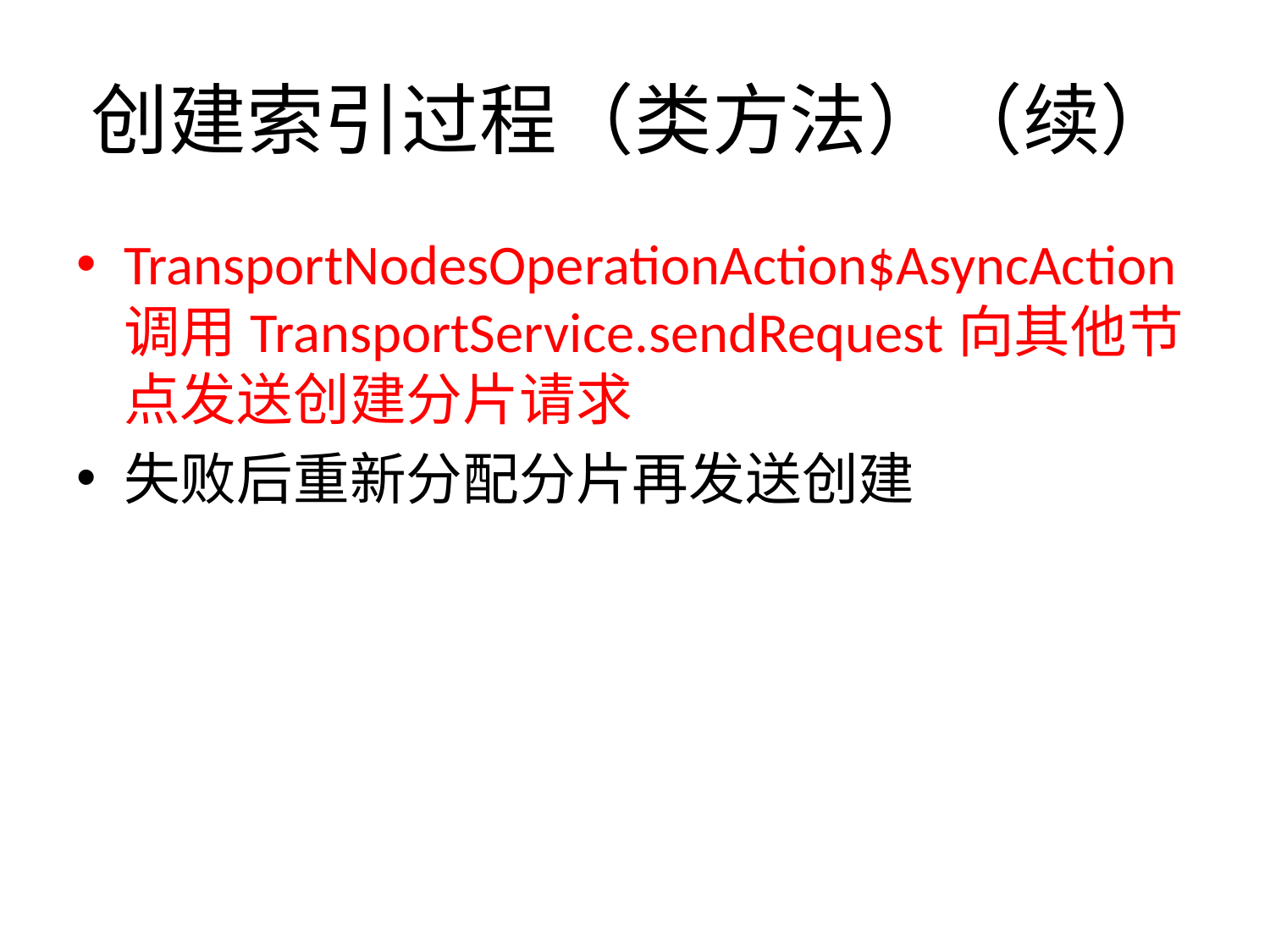

# 创建索引过程（类方法）（续）
TransportNodesOperationAction$AsyncAction调用TransportService.sendRequest向其他节点发送创建分片请求
失败后重新分配分片再发送创建